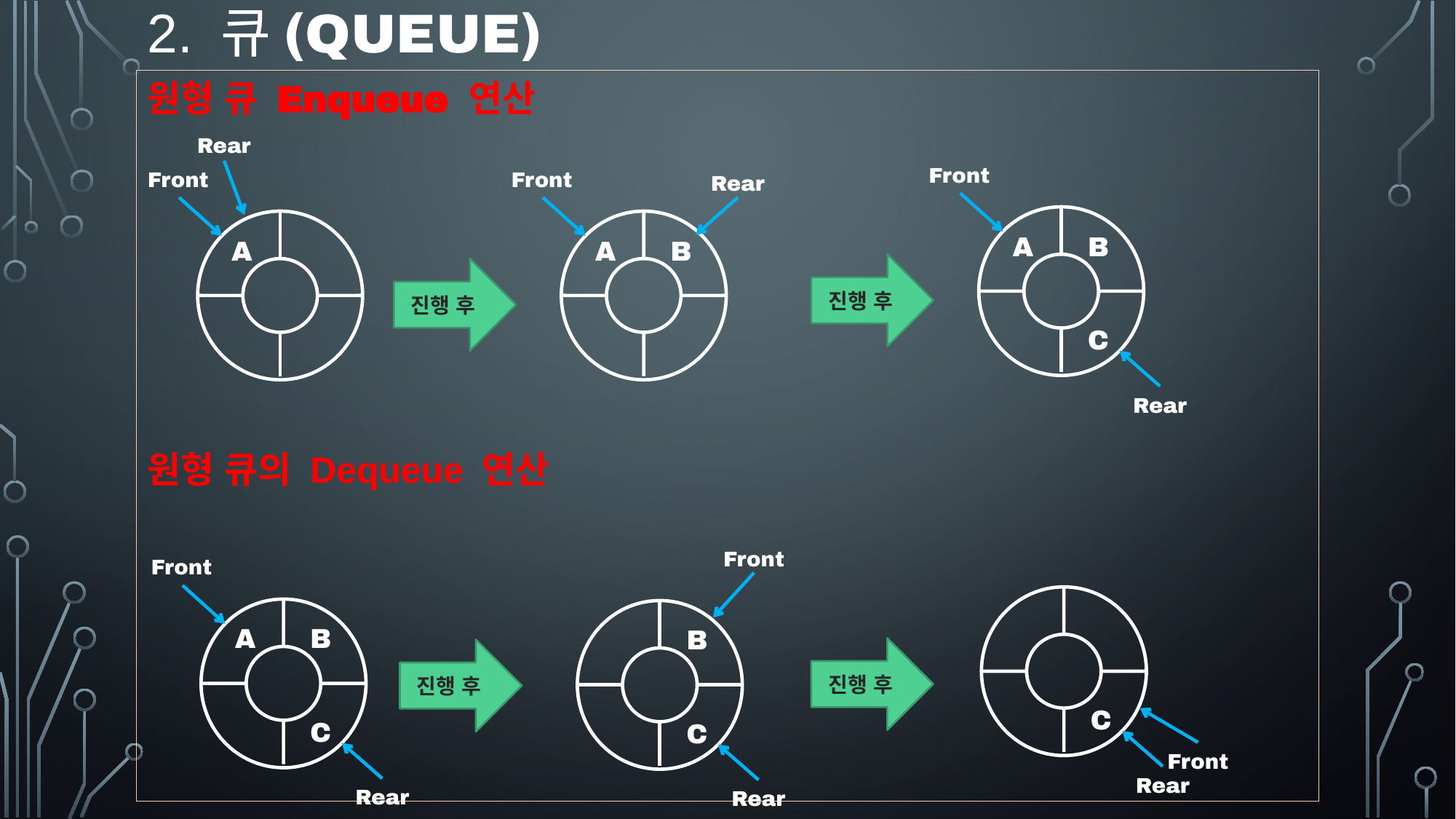

# 2. 큐(queue)
원형 큐 Enqueue 연산

원형 큐의 Dequeue 연산

Rear
Front

A

Front

A
B

C
Rear
Front
Rear

A
B

진행 후
진행 후
Front

B

C
Rear
Front

A
B

C
Rear

C
Front
Rear
진행 후
진행 후